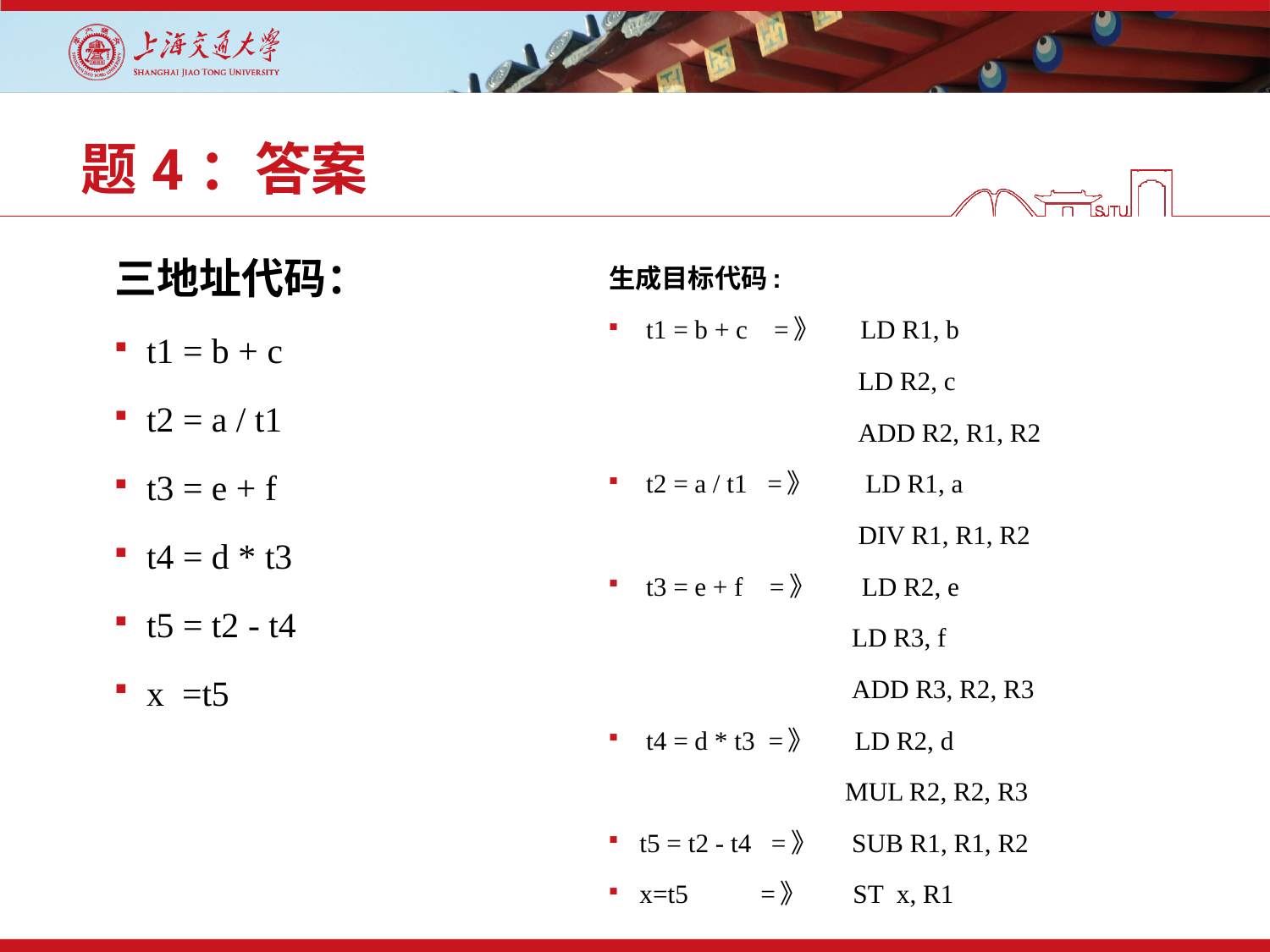

# 题4：答案
三地址代码：
t1 = b + c
t2 = a / t1
t3 = e + f
t4 = d * t3
t5 = t2 - t4
x  =t5

生成目标代码:
 t1 = b + c    =》      LD R1, b
                                      LD R2, c
                                      ADD R2, R1, R2
 t2 = a / t1   =》        LD R1, a
                                      DIV R1, R1, R2
 t3 = e + f    =》       LD R2, e
                                     LD R3, f
                                     ADD R3, R2, R3
 t4 = d * t3  =》      LD R2, d
                                    MUL R2, R2, R3
t5 = t2 - t4   =》     SUB R1, R1, R2
x=t5           =》       ST  x, R1